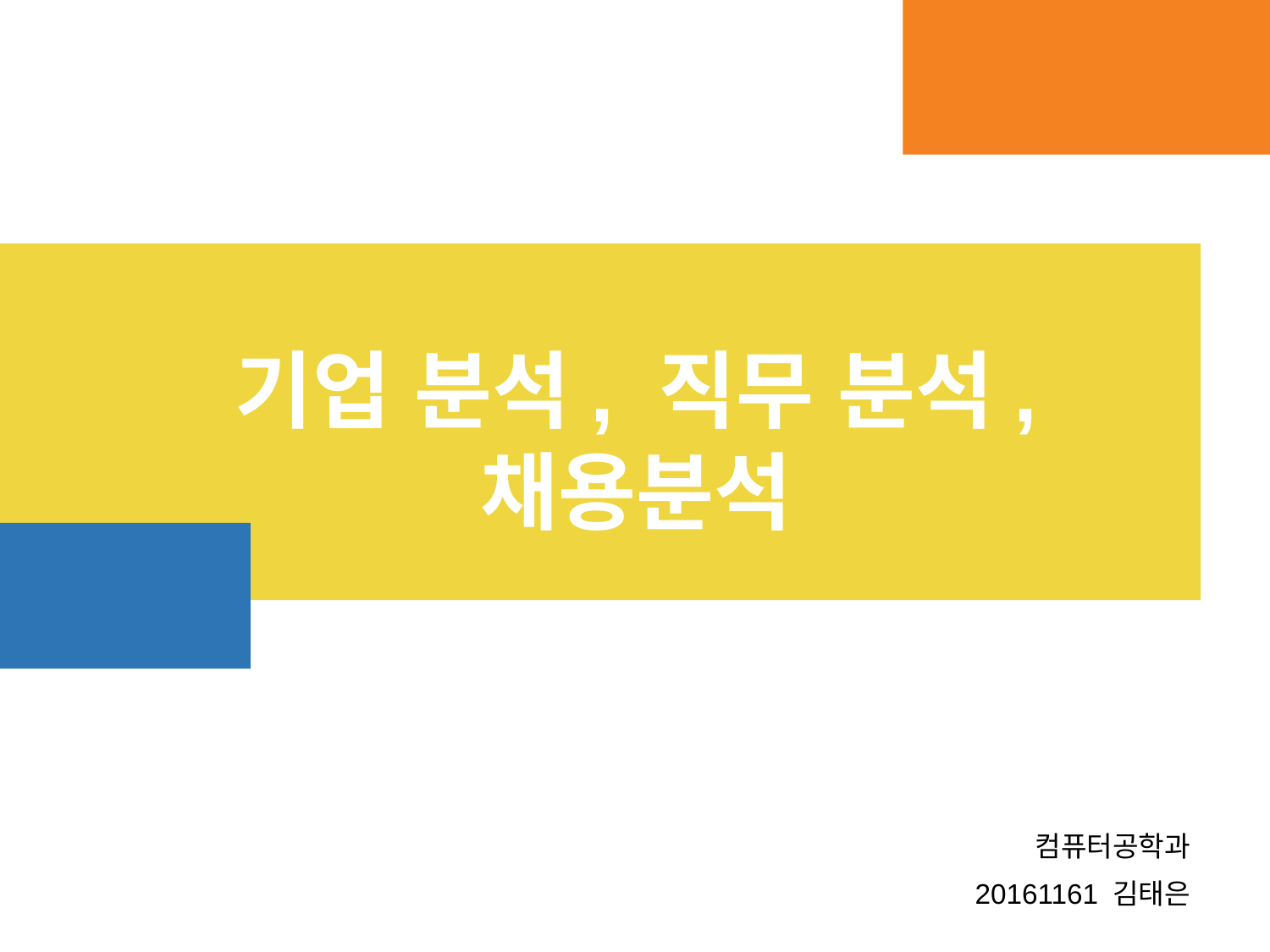

기업 분석, 직무 분석, 채용분석

컴퓨터공학과
20161161 김태은